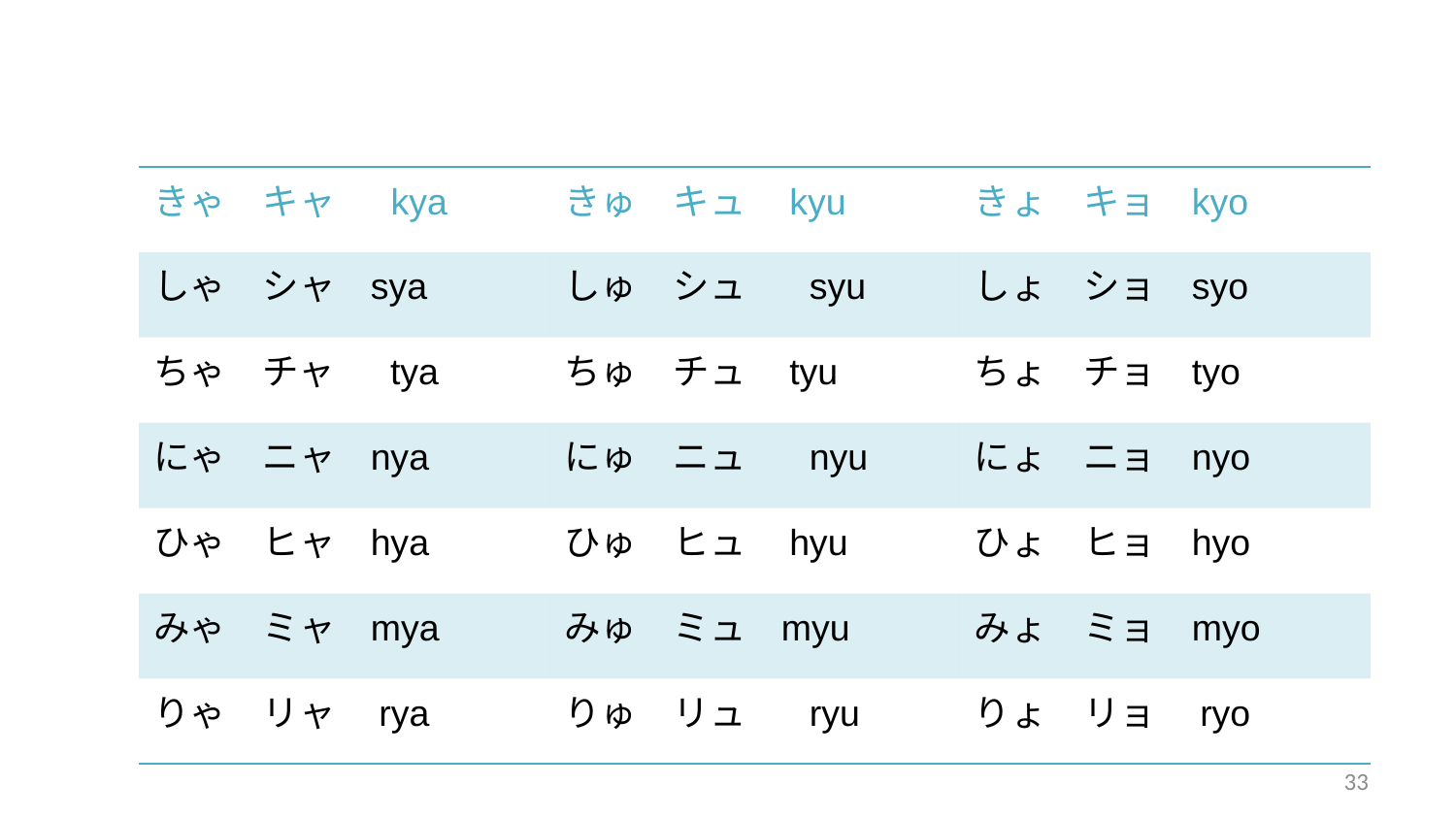

| きゃ　キャ　 kya | きゅ　キュ kyu | きょ　キョ kyo |
| --- | --- | --- |
| しゃ　シャ sya | しゅ　シュ　 syu | しょ　ショ syo |
| ちゃ　チャ　 tya | ちゅ　チュ tyu | ちょ　チョ tyo |
| にゃ　ニャ nya | にゅ　ニュ　 nyu | にょ　ニョ nyo |
| ひゃ　ヒャ hya | ひゅ　ヒュ hyu | ひょ　ヒョ hyo |
| みゃ　ミャ mya | みゅ　ミュ myu | みょ　ミョ myo |
| りゃ　リャ rya | りゅ　リュ　 ryu | りょ　リョ ryo |
33